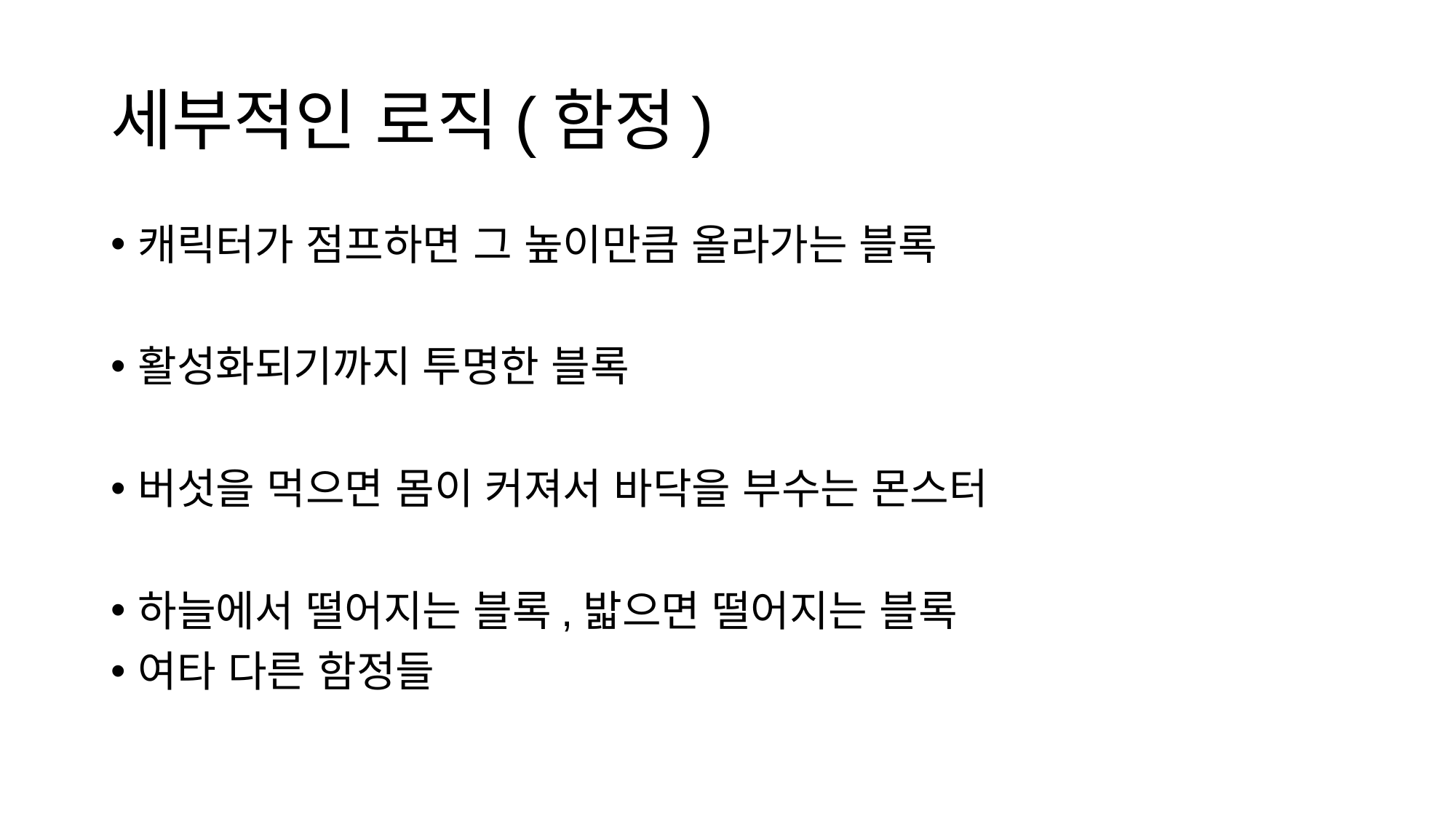

# 세부적인 로직(함정)
캐릭터가 점프하면 그 높이만큼 올라가는 블록

활성화되기까지 투명한 블록

버섯을 먹으면 몸이 커져서 바닥을 부수는 몬스터

하늘에서 떨어지는 블록,밟으면 떨어지는 블록
여타 다른 함정들